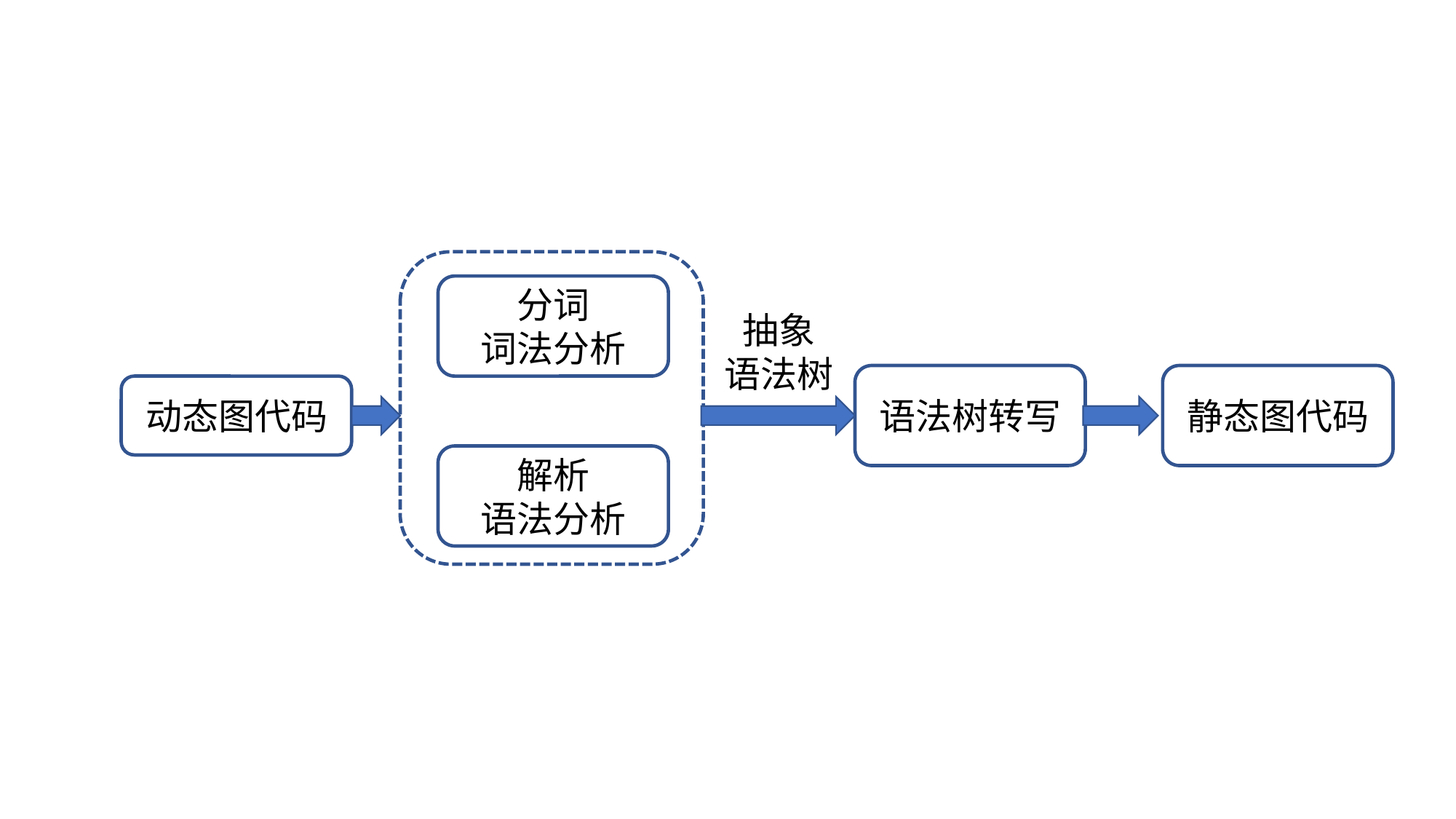

分词
词法分析
抽象
语法树
语法树转写
静态图代码
动态图代码

解析
语法分析